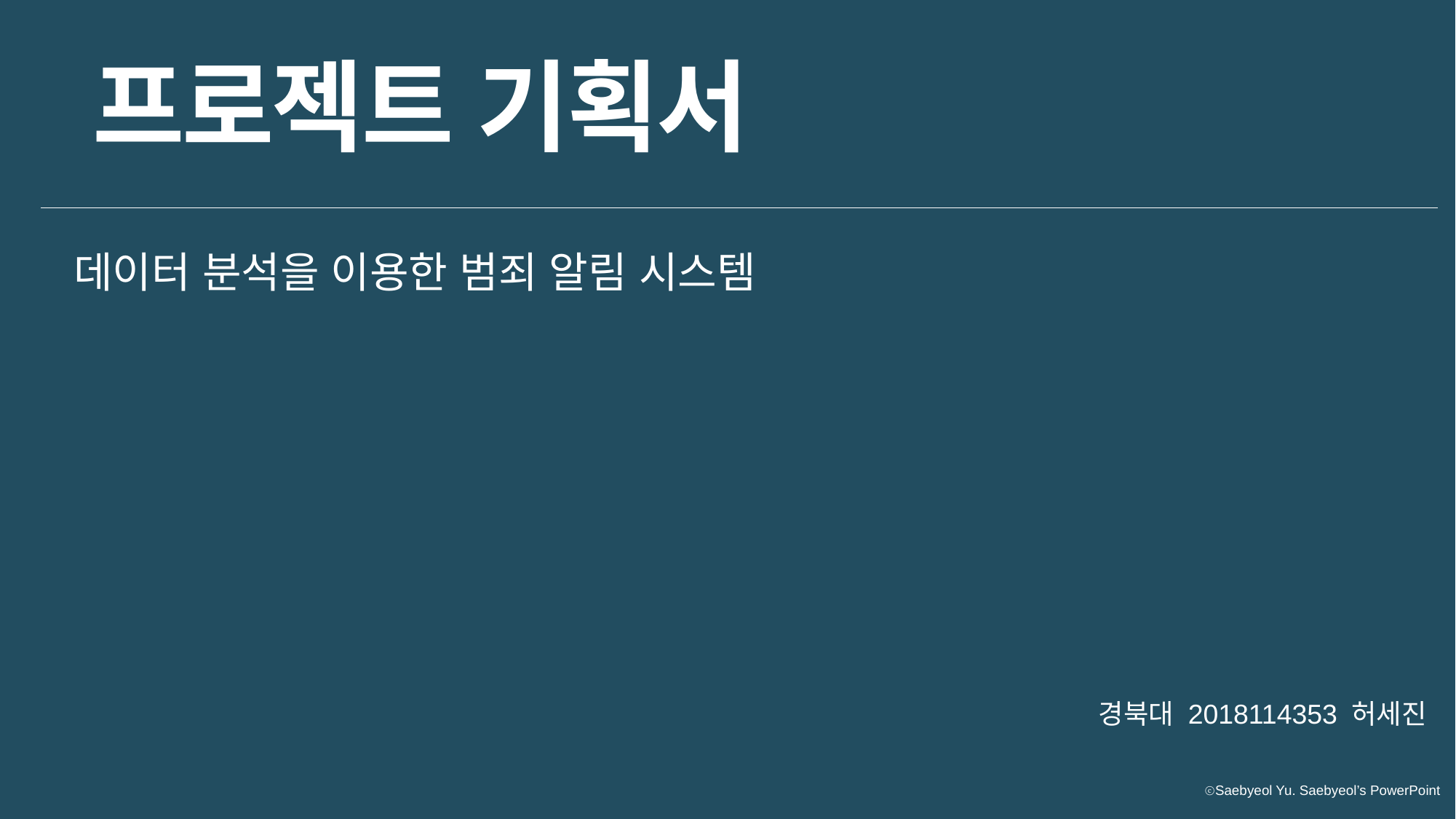

프로젝트 기획서
데이터 분석을 이용한 범죄 알림 시스템
경북대 2018114353 허세진